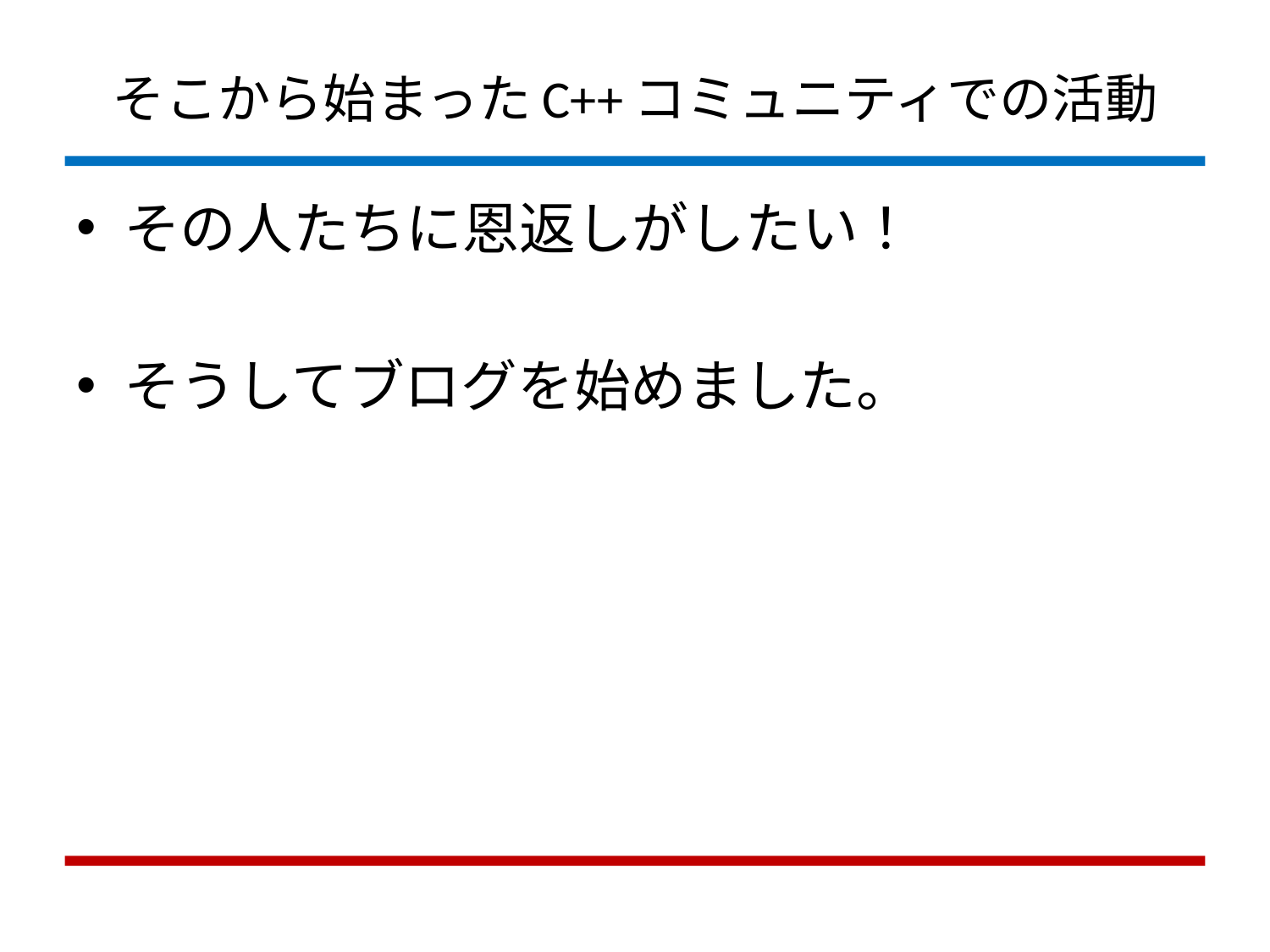

# そこから始まったC++コミュニティでの活動
その人たちに恩返しがしたい！

そうしてブログを始めました。